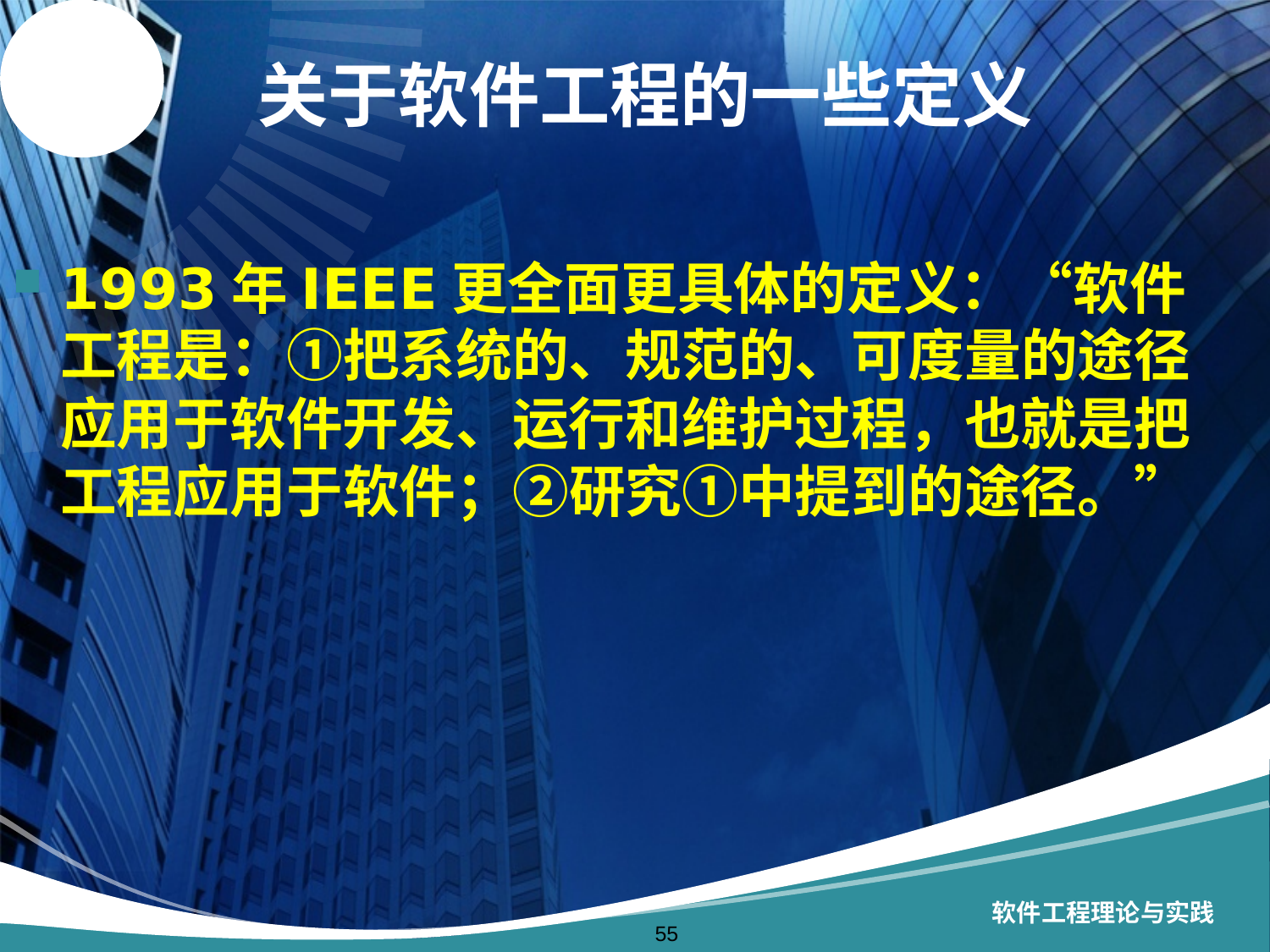

# 关于软件工程的一些定义
1993年IEEE更全面更具体的定义：“软件工程是：①把系统的、规范的、可度量的途径应用于软件开发、运行和维护过程，也就是把工程应用于软件；②研究①中提到的途径。”

软件工程理论与实践
55